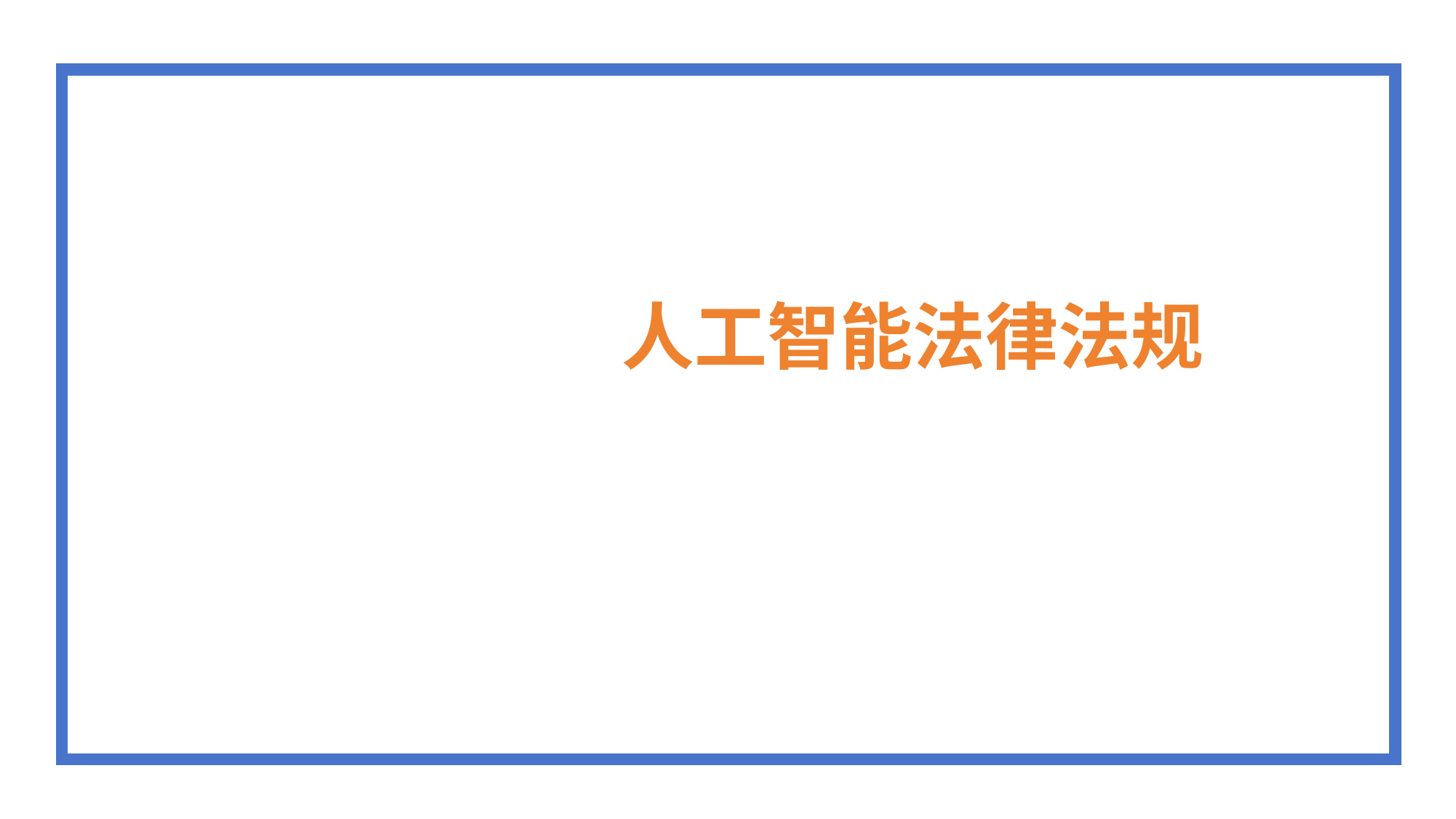

人工智能法律法规

演讲者 | 徐婧瑄
解答者 | 张韵雪